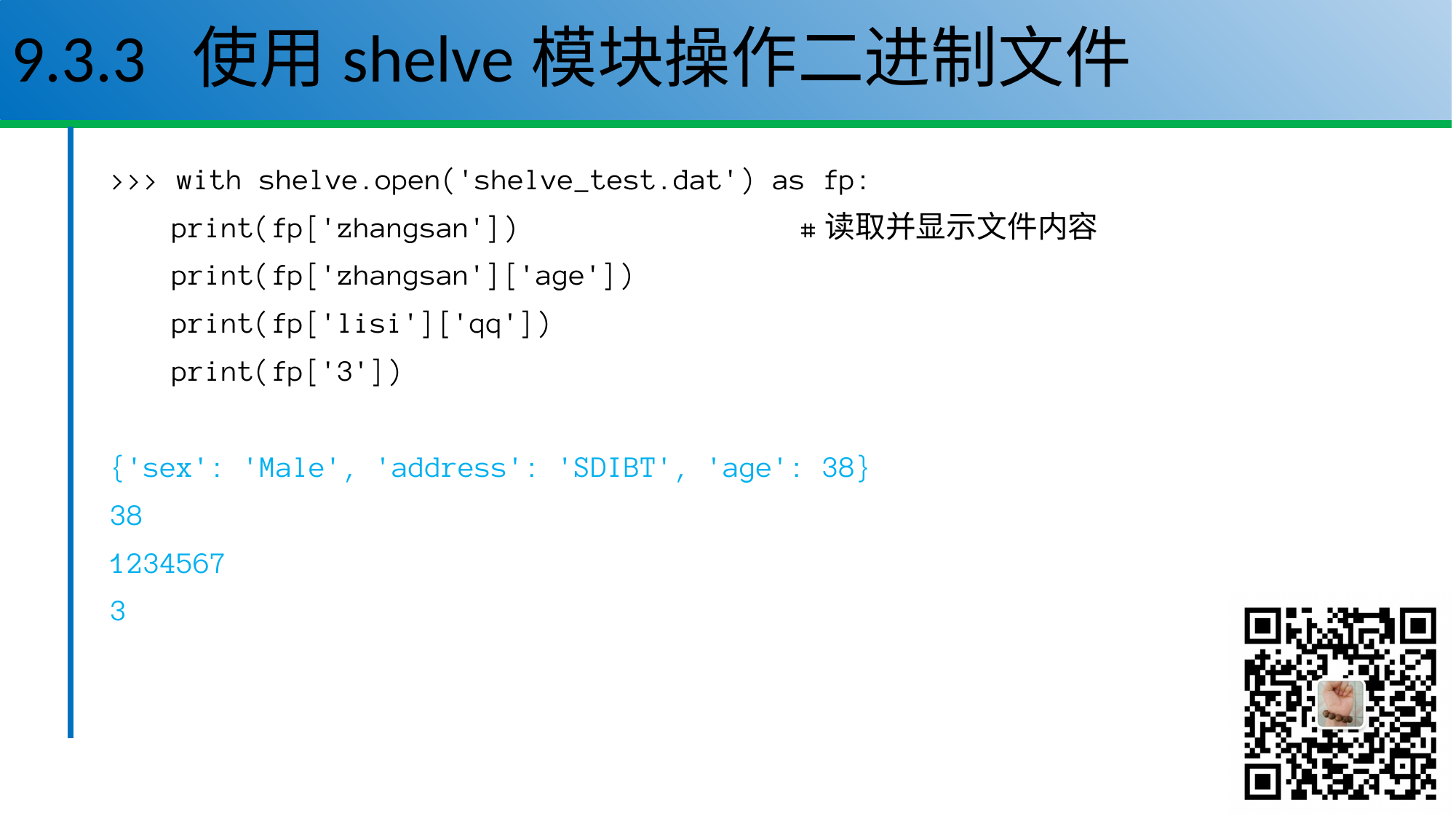

# 9.3.3  使用shelve模块操作二进制文件
>>> with shelve.open('shelve_test.dat') as fp:
        print(fp['zhangsan'])                 #读取并显示文件内容
        print(fp['zhangsan']['age'])
        print(fp['lisi']['qq'])
        print(fp['3'])

{'sex': 'Male', 'address': 'SDIBT', 'age': 38}
38
1234567
3
32